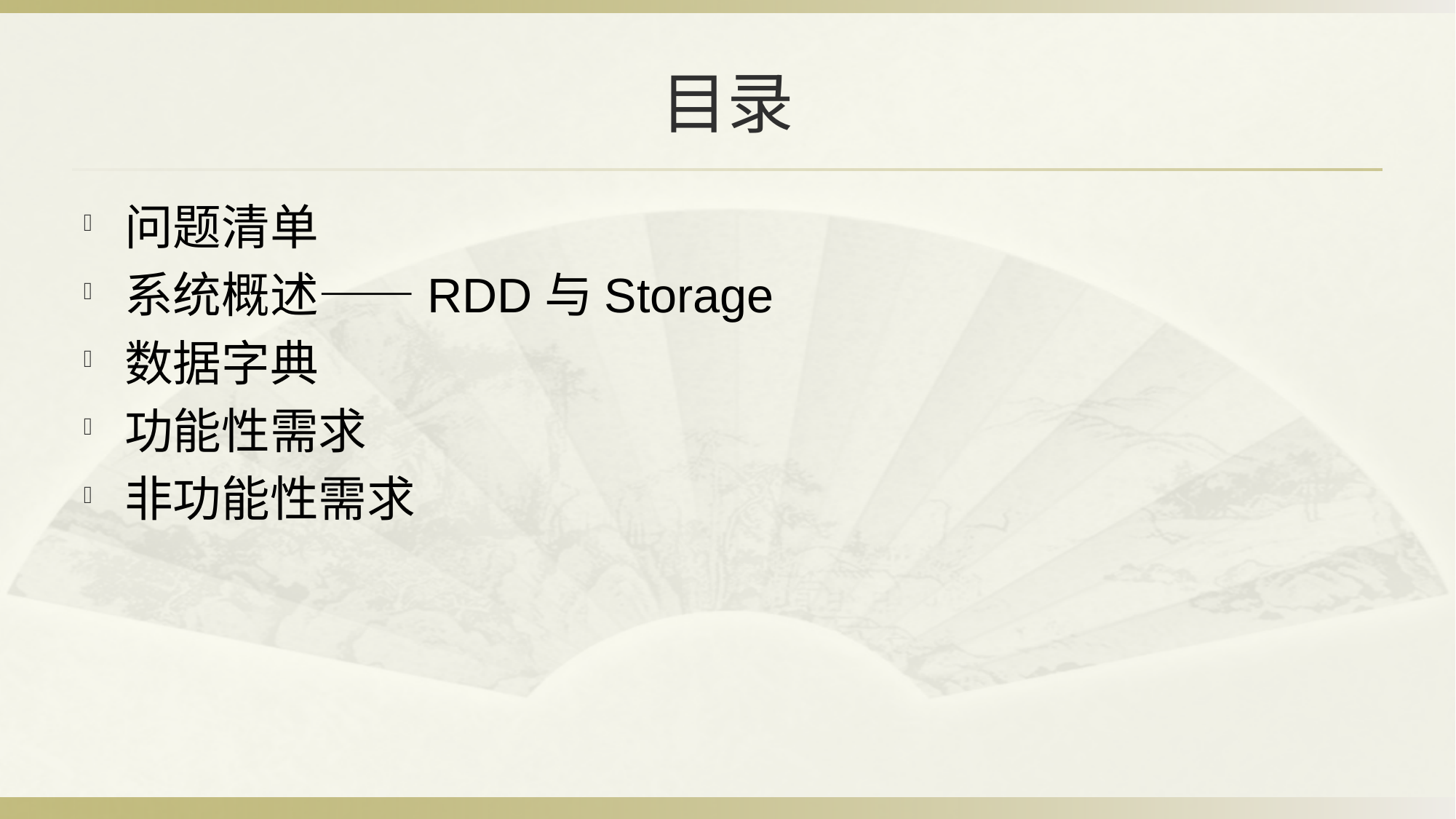

# 目录
问题清单
系统概述——RDD与Storage
数据字典
功能性需求
非功能性需求